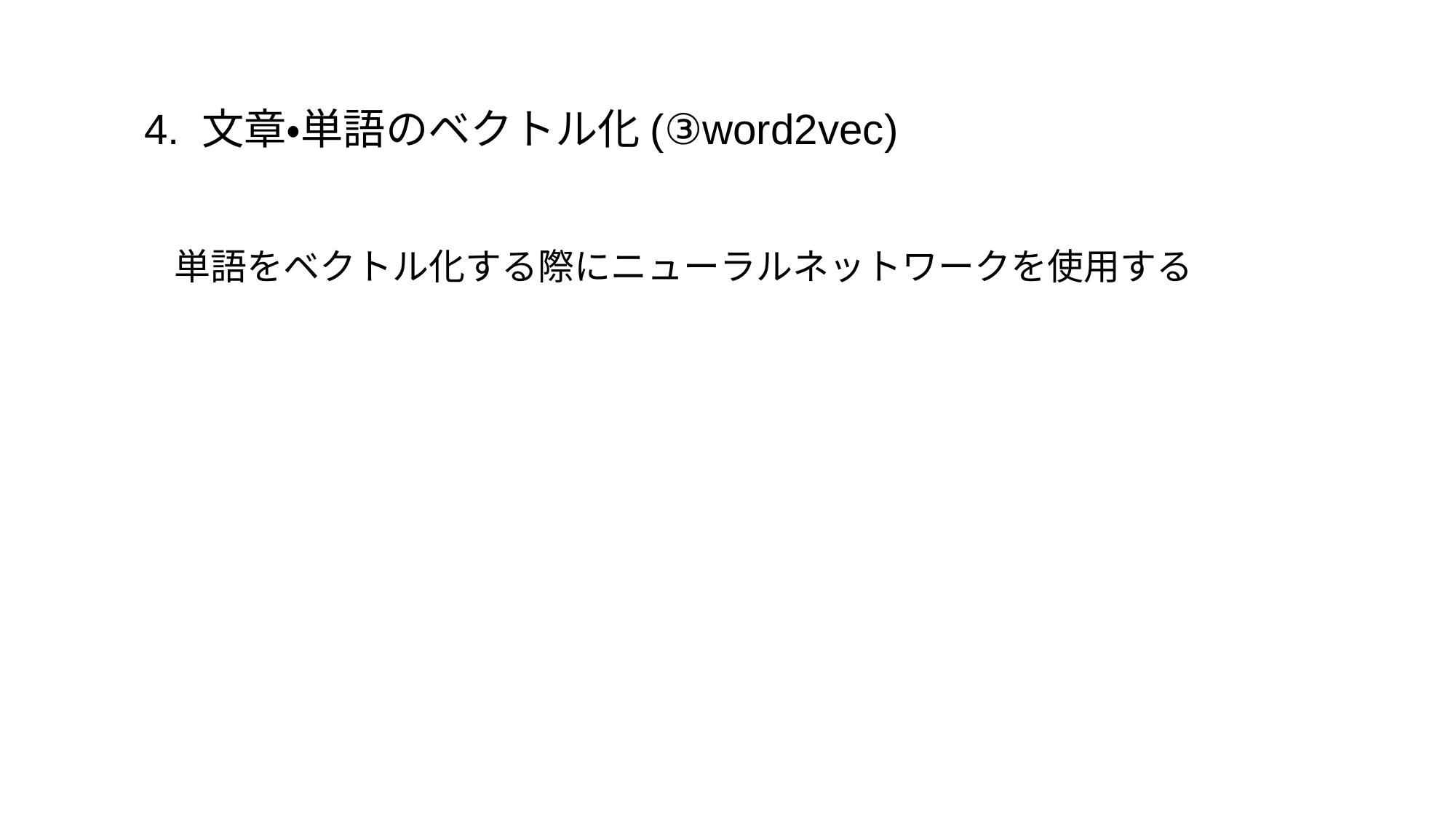

4. 文章・単語のベクトル化(③word2vec)
単語をベクトル化する際にニューラルネットワークを使用する